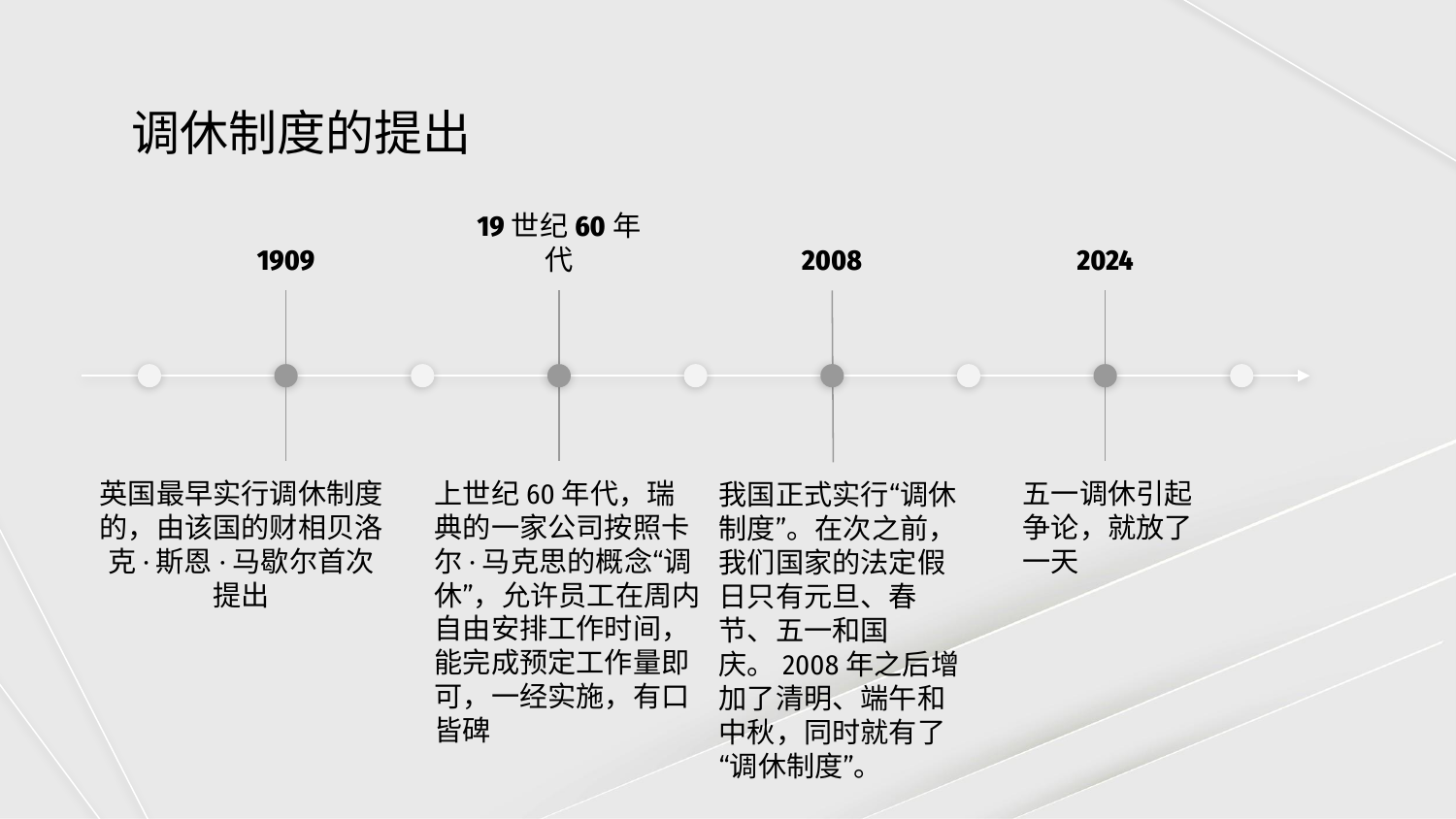

# 调休制度的提出
1909
19世纪60年代
2008
2024

英国最早实行调休制度的，由该国的财相贝洛克·斯恩·马歇尔首次提出
上世纪60年代，瑞典的一家公司按照卡尔·马克思的概念“调休”，允许员工在周内自由安排工作时间，能完成预定工作量即可，一经实施，有口皆碑
五一调休引起争论，就放了一天
我国正式实行“调休制度”。在次之前，我们国家的法定假日只有元旦、春节、五一和国庆。2008年之后增加了清明、端午和中秋，同时就有了“调休制度”。